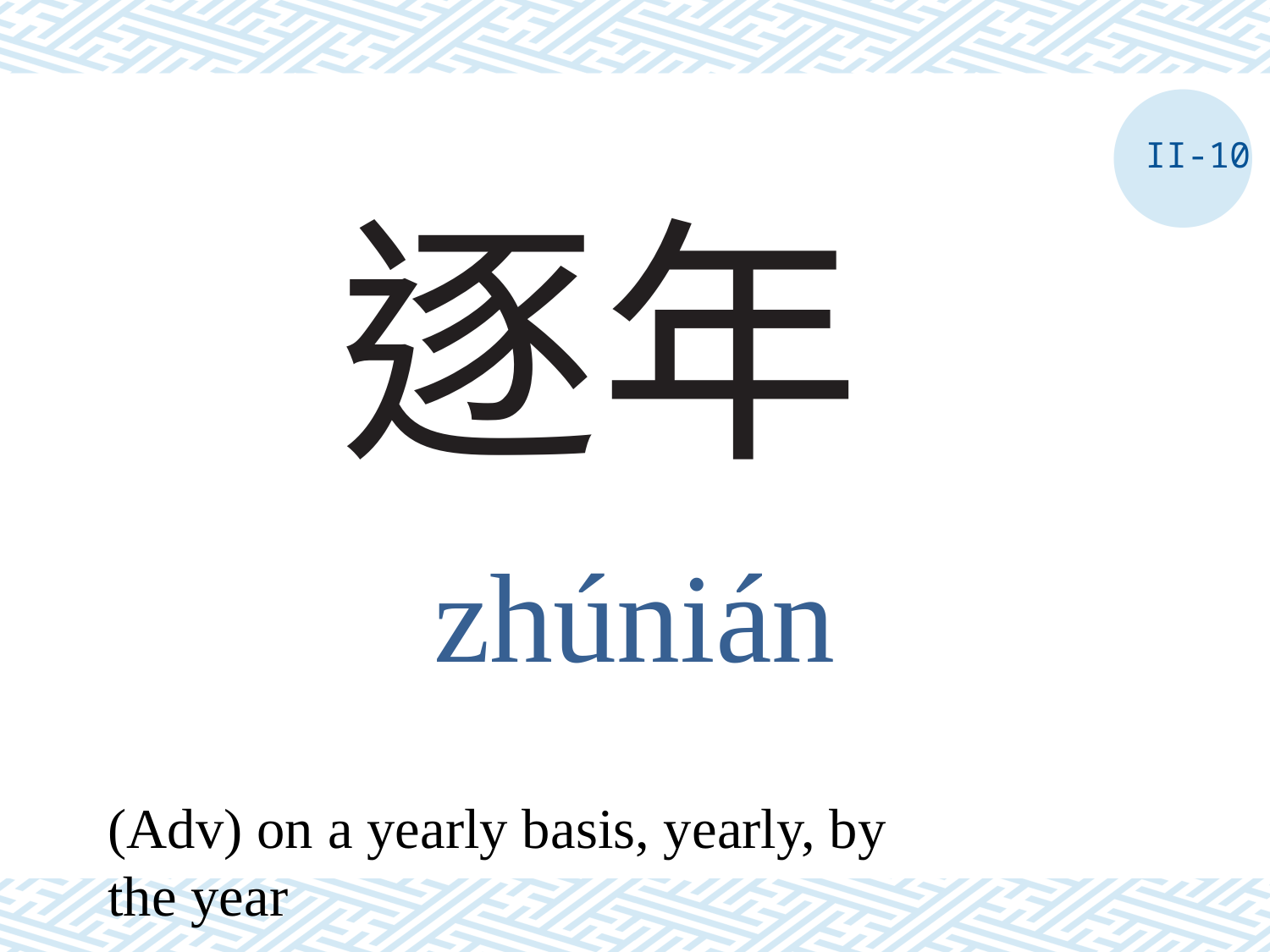

II-10

# 逐年
zhúnián
(Adv) on a yearly basis, yearly, by the year